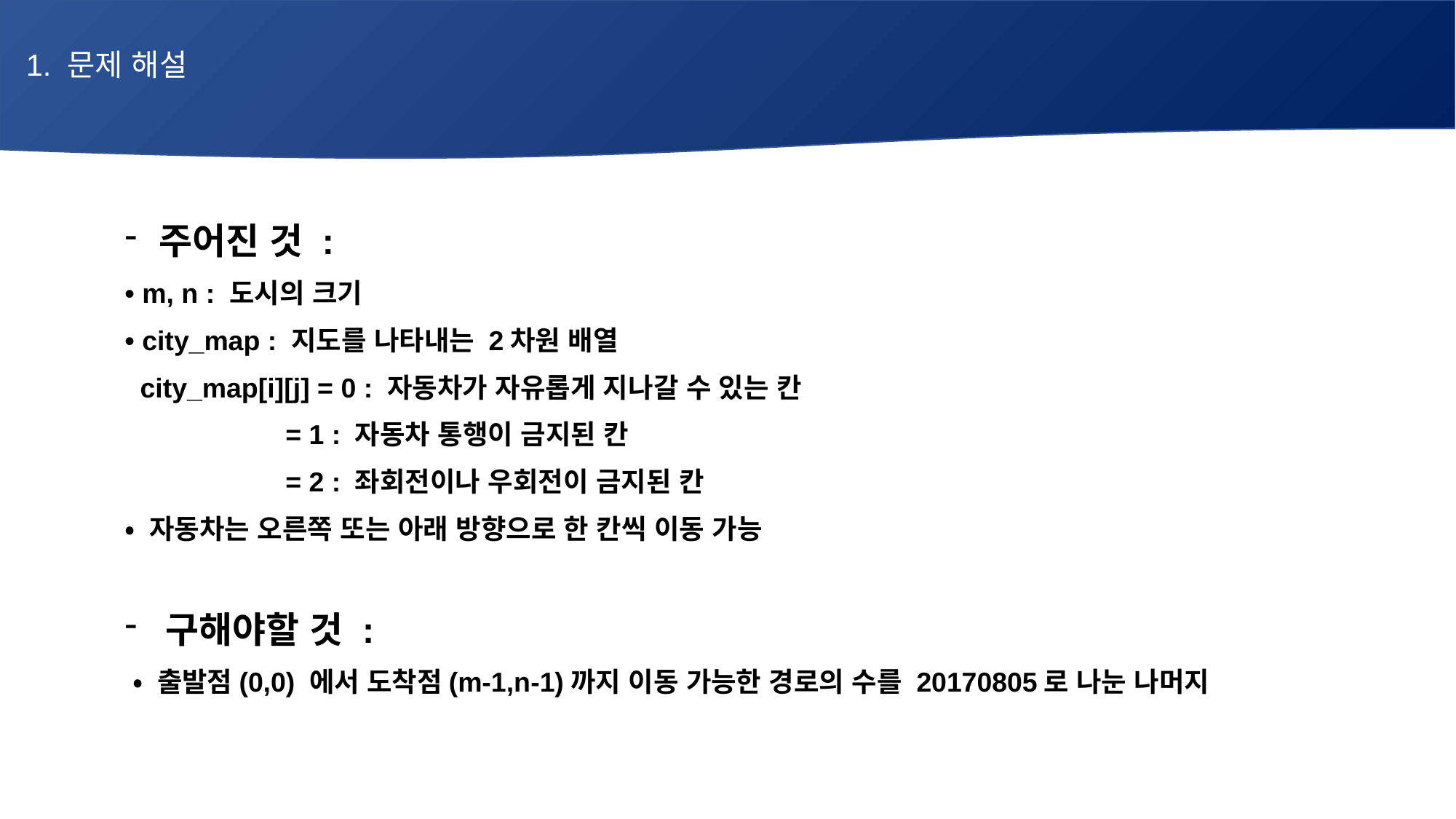

1. 문제 해설
# 매주 1 과제 LV2
주어진 것 :
• m, n : 도시의 크기
• city_map : 지도를 나타내는 2차원 배열
  city_map[i][j] = 0 : 자동차가 자유롭게 지나갈 수 있는 칸
                     = 1 : 자동차 통행이 금지된 칸
                     = 2 : 좌회전이나 우회전이 금지된 칸
• 자동차는 오른쪽 또는 아래 방향으로 한 칸씩 이동 가능

구해야할 것 :
 • 출발점(0,0) 에서 도착점(m-1,n-1)까지 이동 가능한 경로의 수를 20170805로 나눈 나머지